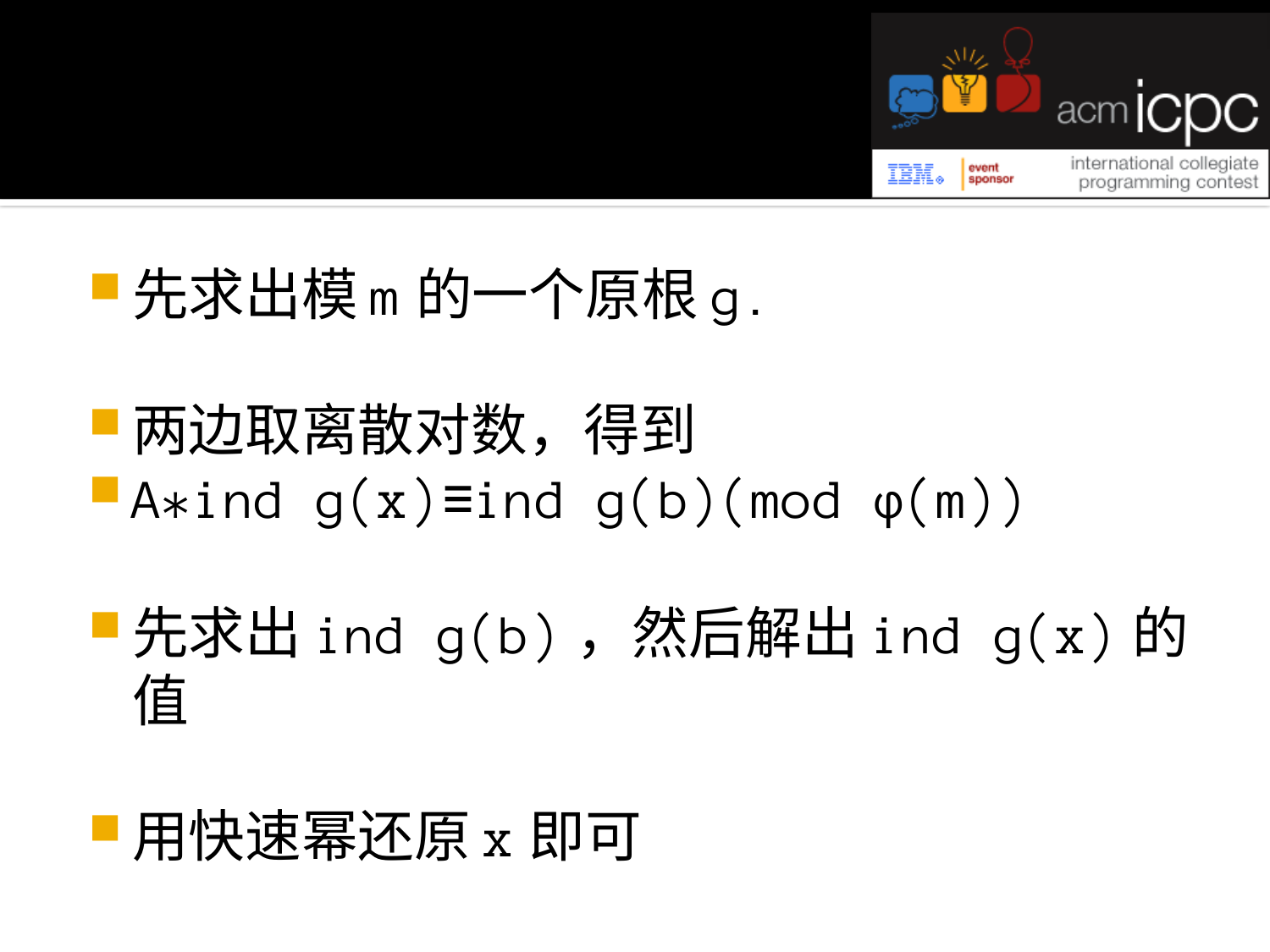

#
先求出模m的一个原根g.

两边取离散对数，得到
A*ind g(x)≡ind g(b)(mod φ(m))

先求出ind g(b)，然后解出ind g(x)的值

用快速幂还原x即可